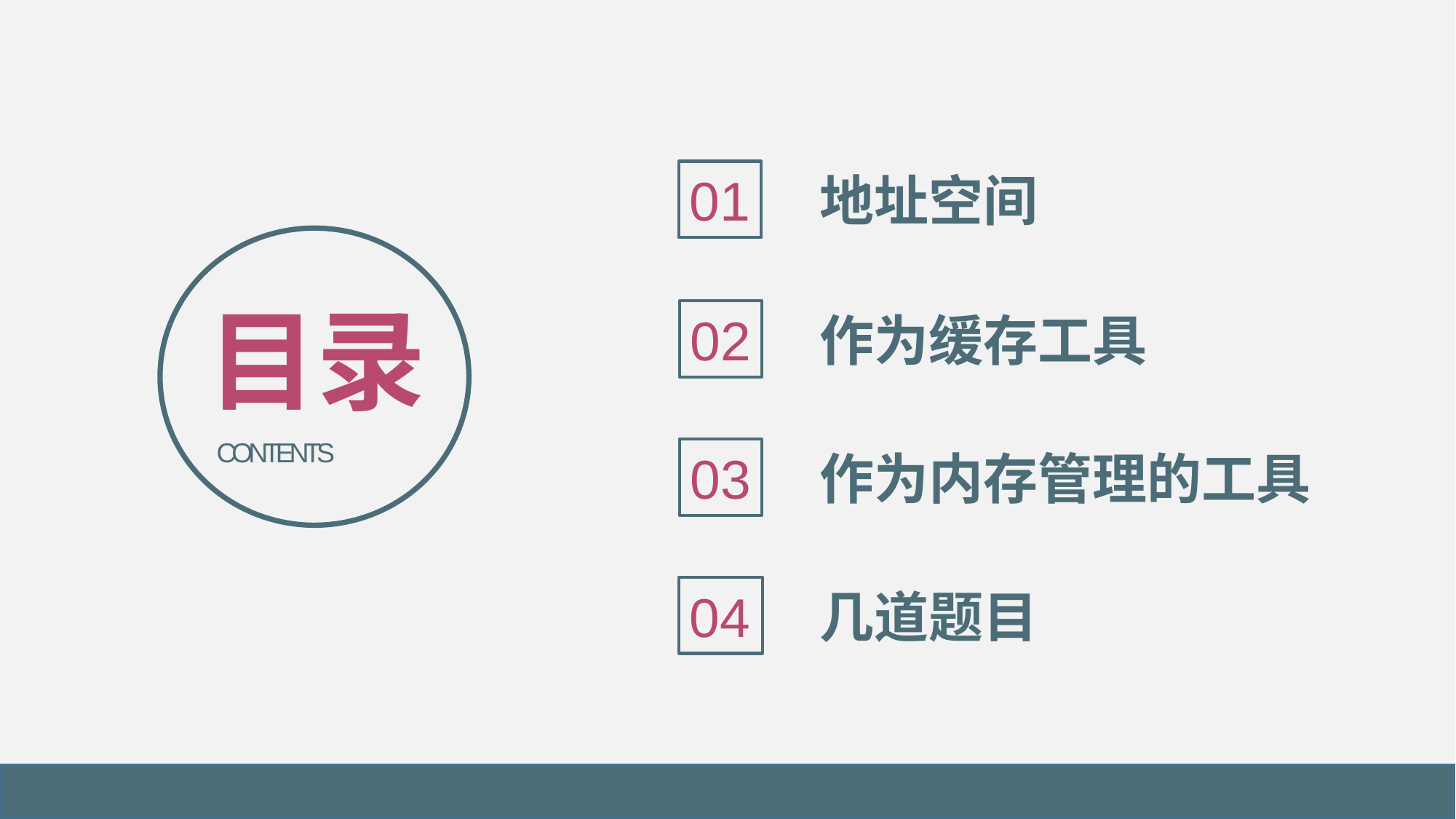

01
地址空间

目录
CONTENTS
02
作为缓存工具
03
作为内存管理的工具
04
几道题目